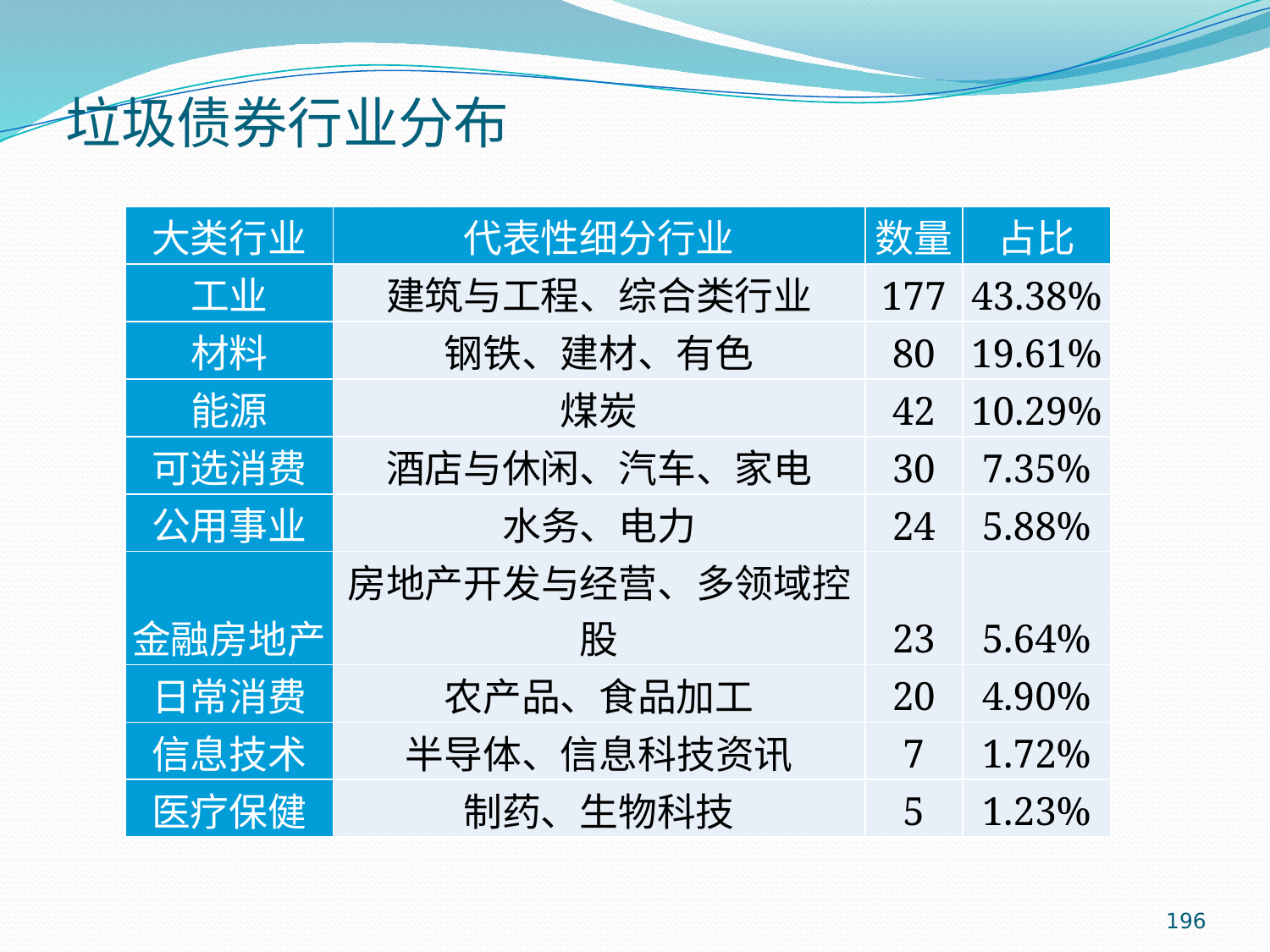

# 垃圾债券行业分布
| 大类行业 | 代表性细分行业 | 数量 | 占比 |
| --- | --- | --- | --- |
| 工业 | 建筑与工程、综合类行业 | 177 | 43.38% |
| 材料 | 钢铁、建材、有色 | 80 | 19.61% |
| 能源 | 煤炭 | 42 | 10.29% |
| 可选消费 | 酒店与休闲、汽车、家电 | 30 | 7.35% |
| 公用事业 | 水务、电力 | 24 | 5.88% |
| 金融房地产 | 房地产开发与经营、多领域控股 | 23 | 5.64% |
| 日常消费 | 农产品、食品加工 | 20 | 4.90% |
| 信息技术 | 半导体、信息科技资讯 | 7 | 1.72% |
| 医疗保健 | 制药、生物科技 | 5 | 1.23% |
196